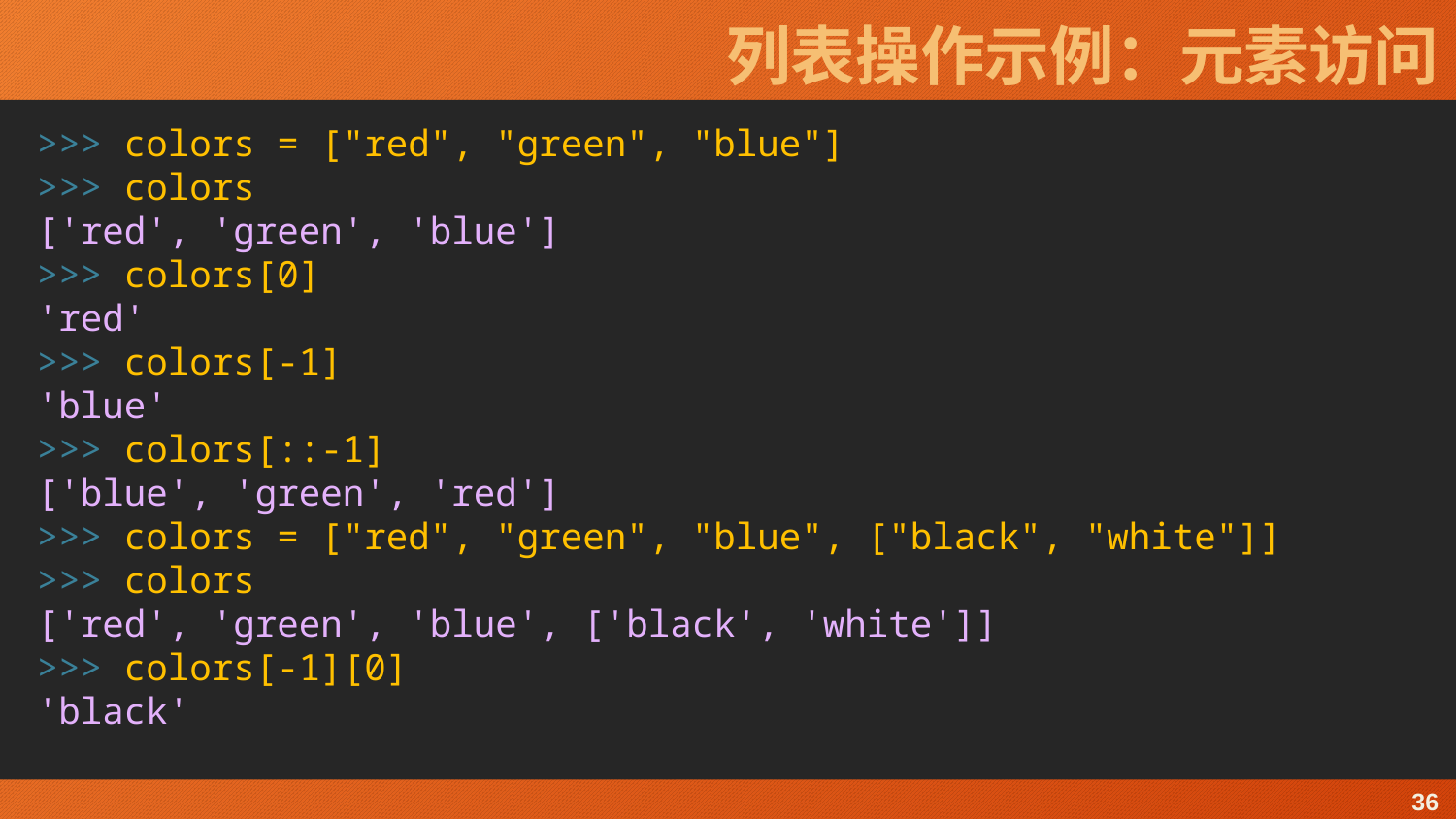

# 列表操作示例：元素访问
>>> colors = ["red", "green", "blue"]
>>> colors
['red', 'green', 'blue']
>>> colors[0]
'red'
>>> colors[-1]
'blue'
>>> colors[::-1]
['blue', 'green', 'red']
>>> colors = ["red", "green", "blue", ["black", "white"]]
>>> colors
['red', 'green', 'blue', ['black', 'white']]
>>> colors[-1][0]
'black'
36